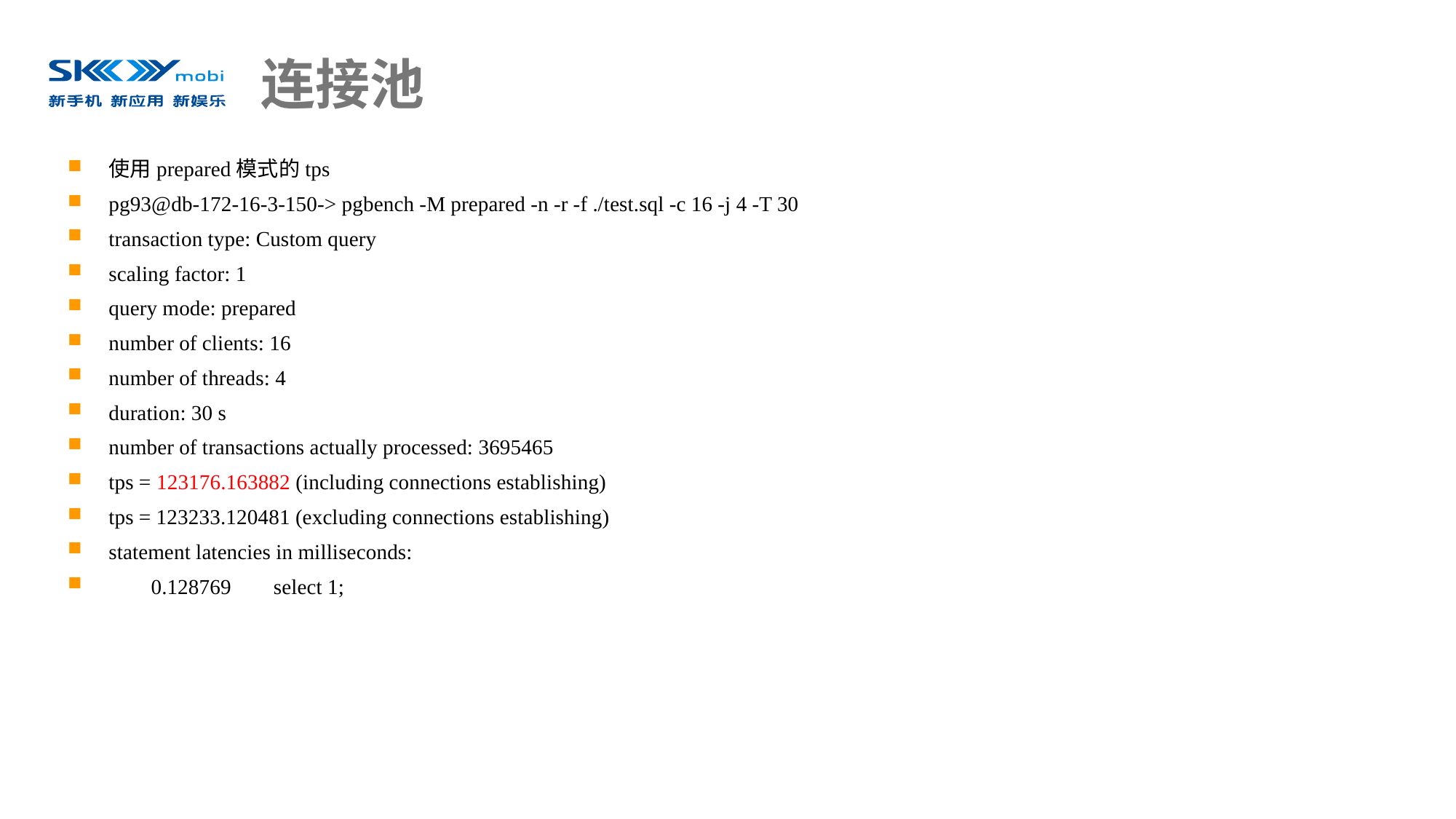

# 连接池
使用prepared模式的tps
pg93@db-172-16-3-150-> pgbench -M prepared -n -r -f ./test.sql -c 16 -j 4 -T 30
transaction type: Custom query
scaling factor: 1
query mode: prepared
number of clients: 16
number of threads: 4
duration: 30 s
number of transactions actually processed: 3695465
tps = 123176.163882 (including connections establishing)
tps = 123233.120481 (excluding connections establishing)
statement latencies in milliseconds:
        0.128769        select 1;